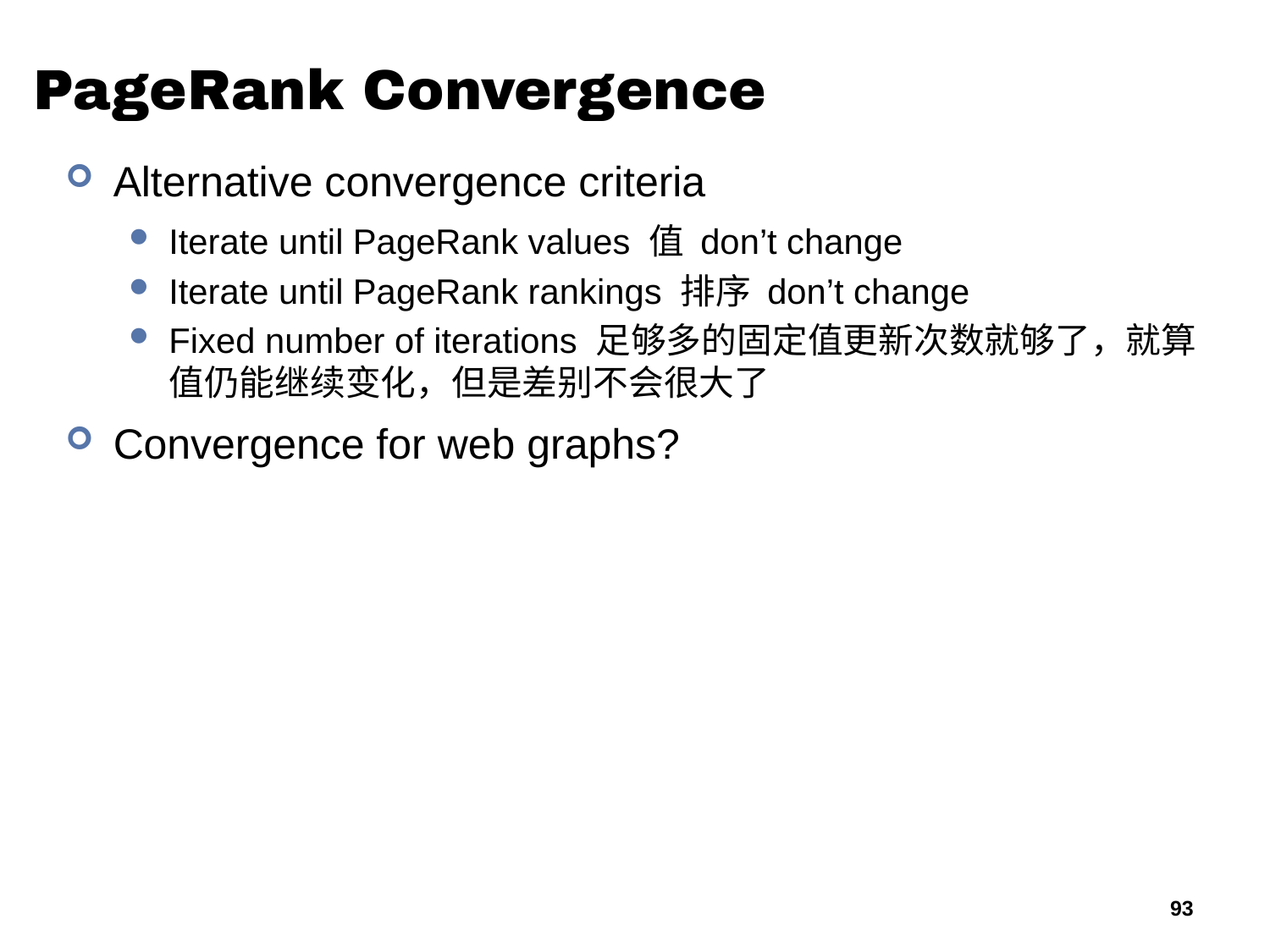

# PageRank Convergence
Alternative convergence criteria
Iterate until PageRank values 值 don’t change
Iterate until PageRank rankings 排序 don’t change
Fixed number of iterations 足够多的固定值更新次数就够了，就算值仍能继续变化，但是差别不会很大了
Convergence for web graphs?
93